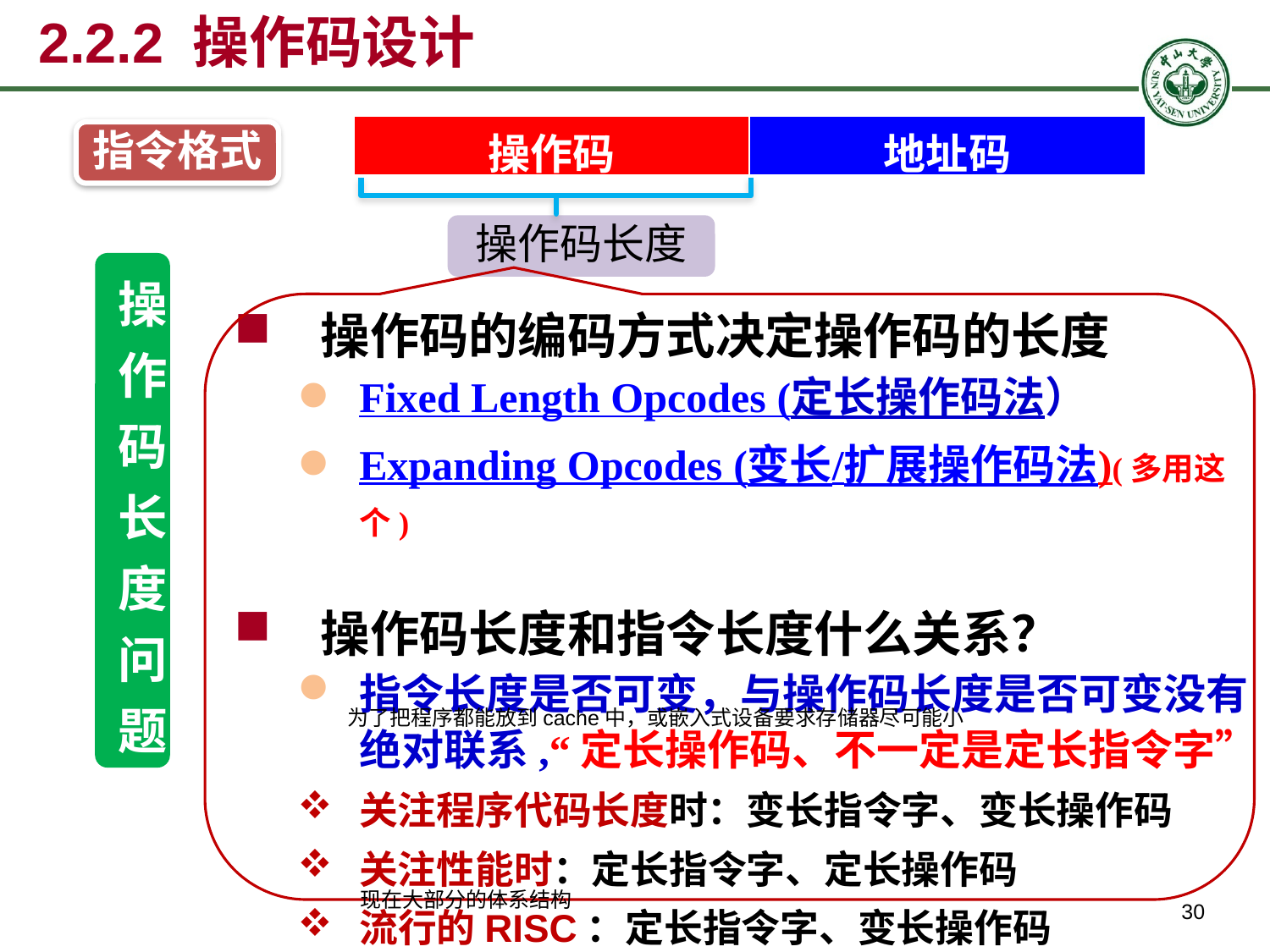

# 2.2.2 操作码设计

| 操作码 | 地址码 |
| --- | --- |
指令格式
操作码长度
操作码长度问题

 操作码的编码方式决定操作码的长度
Fixed Length Opcodes (定长操作码法）
Expanding Opcodes (变长/扩展操作码法)(多用这个)

 操作码长度和指令长度什么关系？
指令长度是否可变，与操作码长度是否可变没有绝对联系,“定长操作码、不一定是定长指令字”
关注程序代码长度时：变长指令字、变长操作码
关注性能时：定长指令字、定长操作码
流行的RISC：定长指令字、变长操作码

为了把程序都能放到cache中，或嵌入式设备要求存储器尽可能小
现在大部分的体系结构